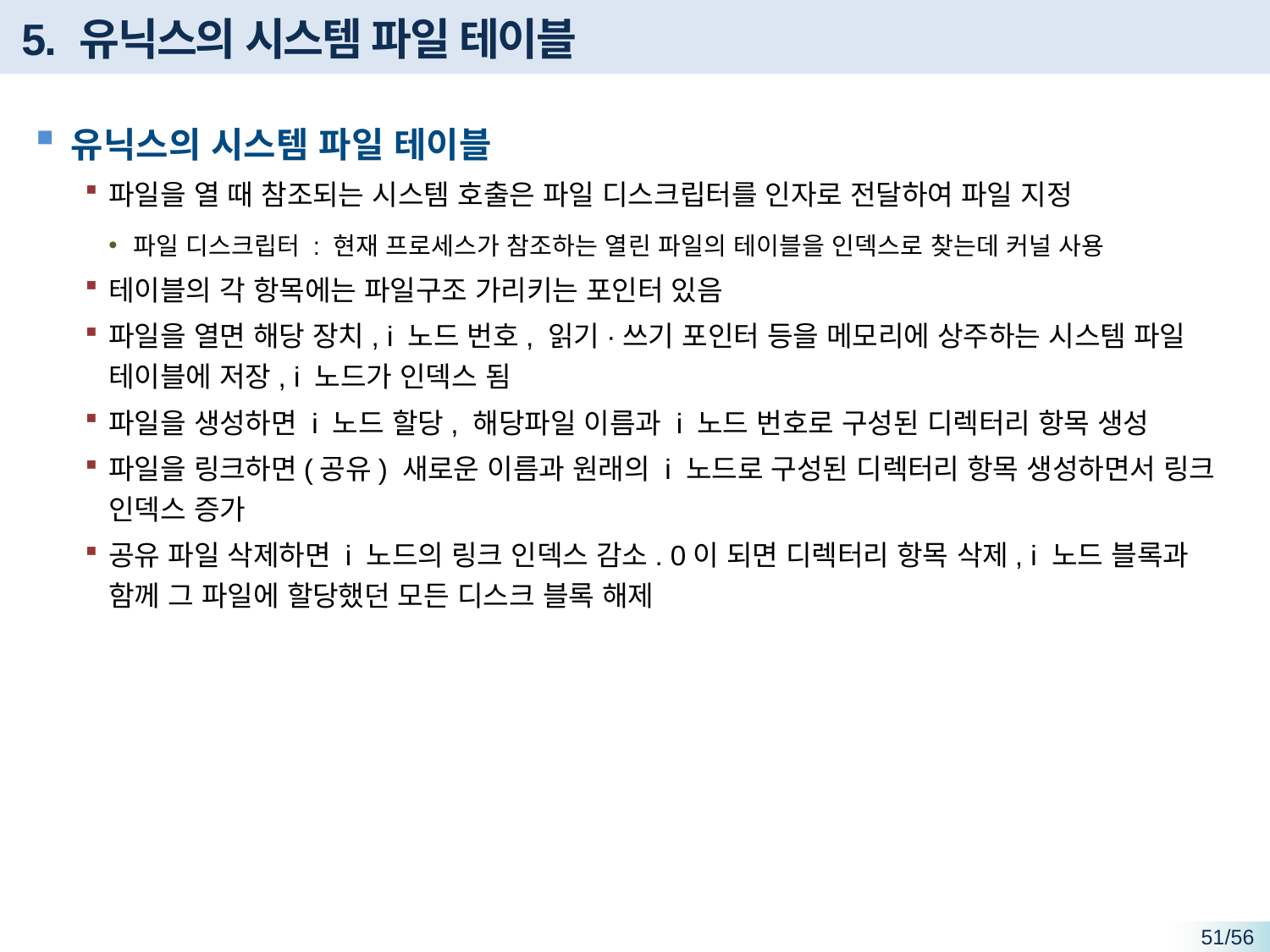

# 5. 유닉스의 시스템 파일 테이블
유닉스의 시스템 파일 테이블
파일을 열 때 참조되는 시스템 호출은 파일 디스크립터를 인자로 전달하여 파일 지정
파일 디스크립터 : 현재 프로세스가 참조하는 열린 파일의 테이블을 인덱스로 찾는데 커널 사용
테이블의 각 항목에는 파일구조 가리키는 포인터 있음
파일을 열면 해당 장치, i 노드 번호, 읽기·쓰기 포인터 등을 메모리에 상주하는 시스템 파일 테이블에 저장, i 노드가 인덱스 됨
파일을 생성하면 i 노드 할당, 해당파일 이름과 i 노드 번호로 구성된 디렉터리 항목 생성
파일을 링크하면(공유) 새로운 이름과 원래의 i 노드로 구성된 디렉터리 항목 생성하면서 링크 인덱스 증가
공유 파일 삭제하면 i 노드의 링크 인덱스 감소. 0이 되면 디렉터리 항목 삭제, i 노드 블록과 함께 그 파일에 할당했던 모든 디스크 블록 해제